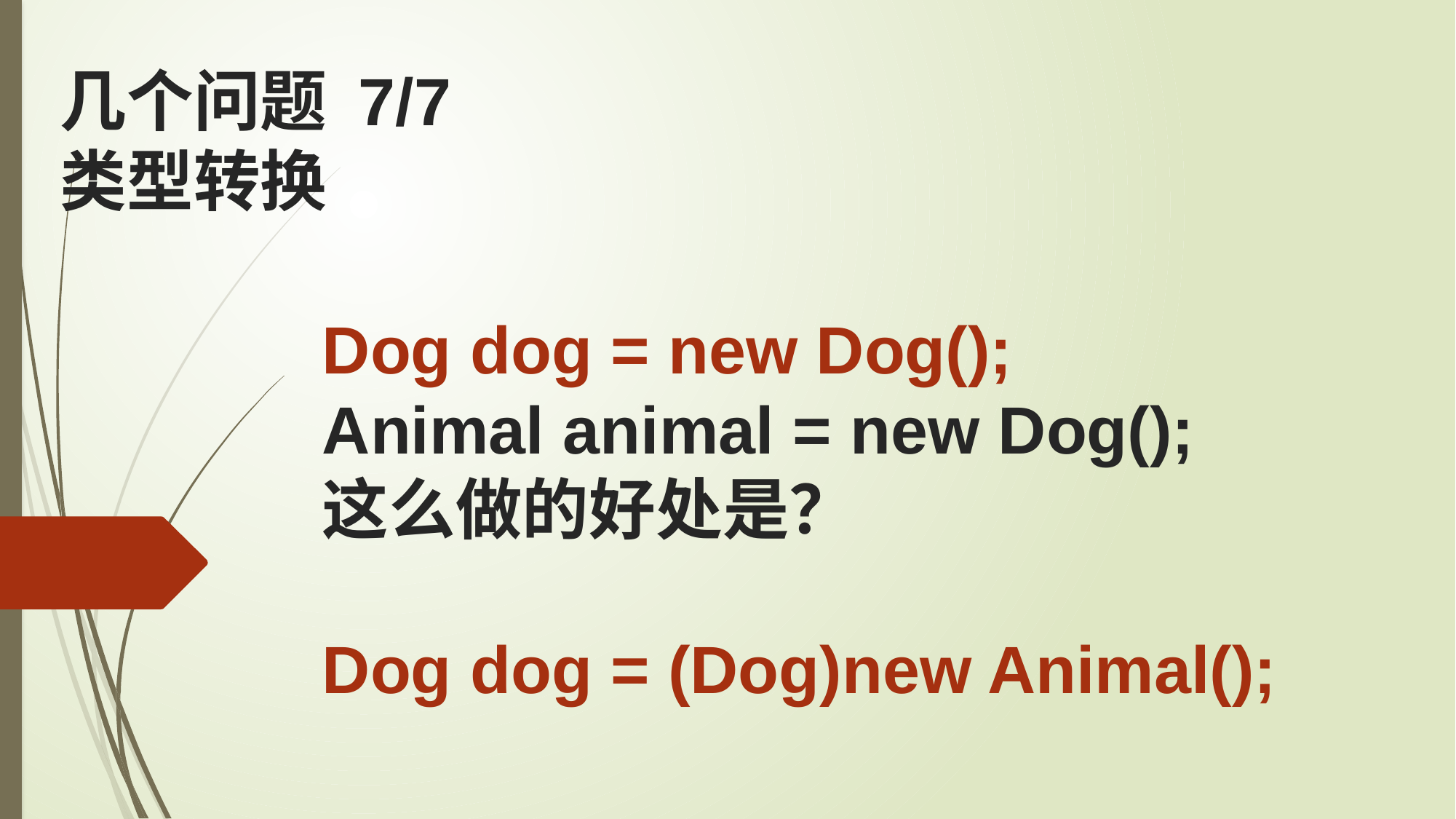

几个问题 7/7
类型转换
Dog dog = new Dog();
Animal animal = new Dog();
这么做的好处是？

Dog dog = (Dog)new Animal();